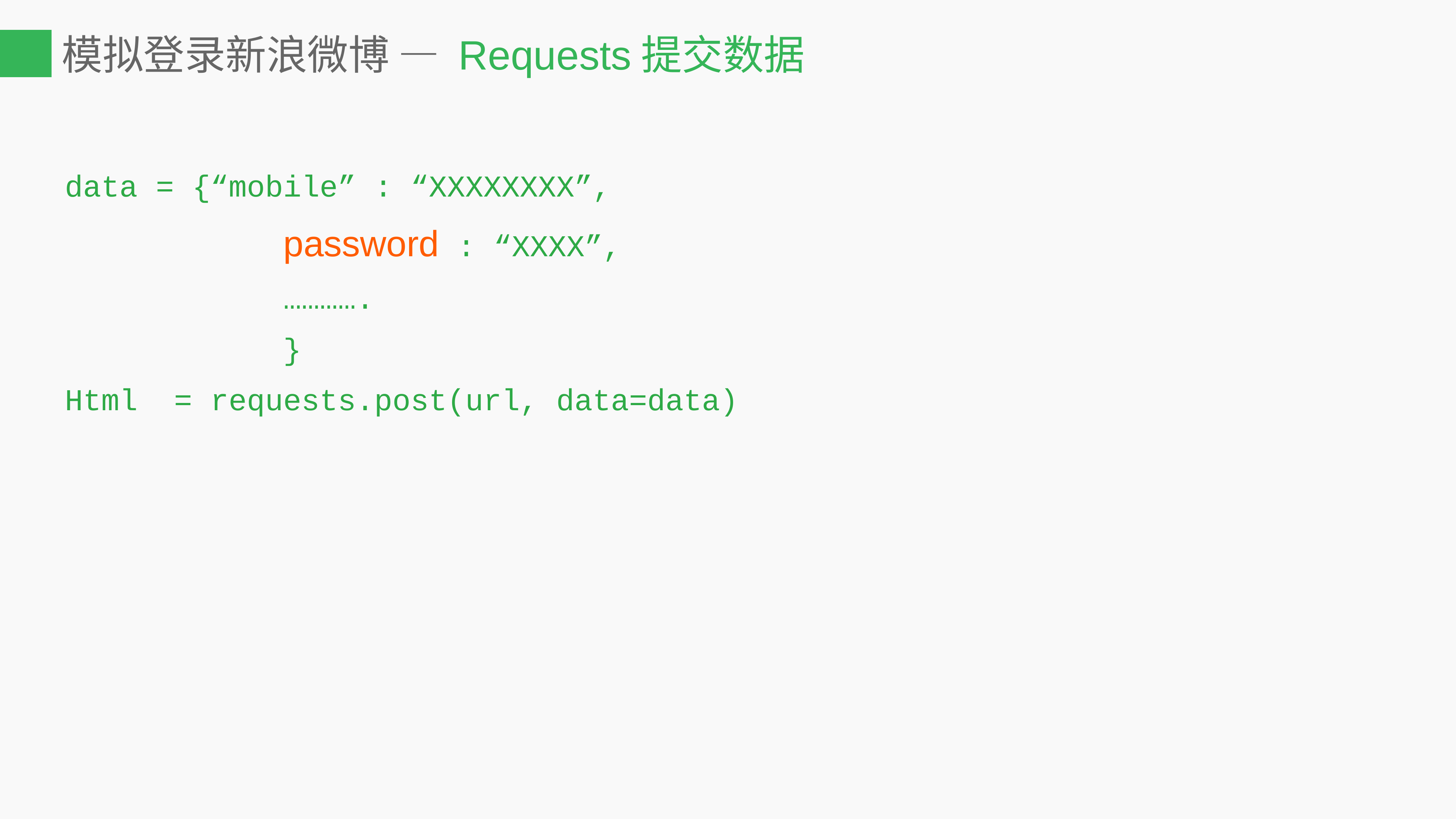

# 模拟登录新浪微博 — Requests提交数据
data = {“mobile” : “XXXXXXXX”,
				password : “XXXX”,
				………….
				}
Html  = requests.post(url, data=data)